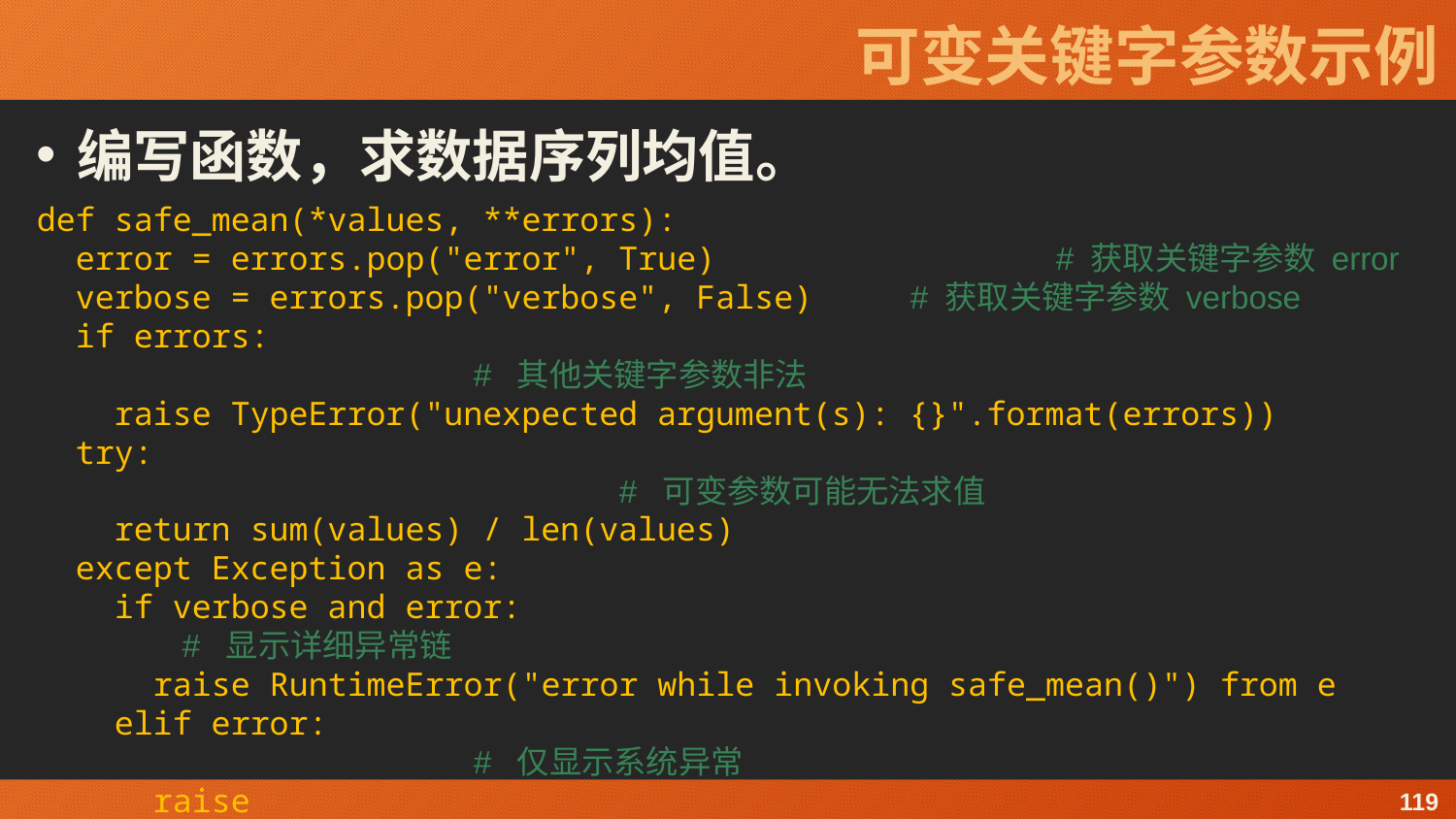

# 可变关键字参数示例
编写函数，求数据序列均值。
def safe_mean(*values, **errors):
  error = errors.pop("error", True)			# 获取关键字参数 error
  verbose = errors.pop("verbose", False)	# 获取关键字参数 verbose
  if errors:											#  其他关键字参数非法
    raise TypeError("unexpected argument(s): {}".format(errors))
  try:													#  可变参数可能无法求值
    return sum(values) / len(values)
  except Exception as e:
    if verbose and error:							#  显示详细异常链
      raise RuntimeError("error while invoking safe_mean()") from e
    elif error:										#  仅显示系统异常
      raise
    else:												#  忽略异常，返回 None，可省略
      return None
119